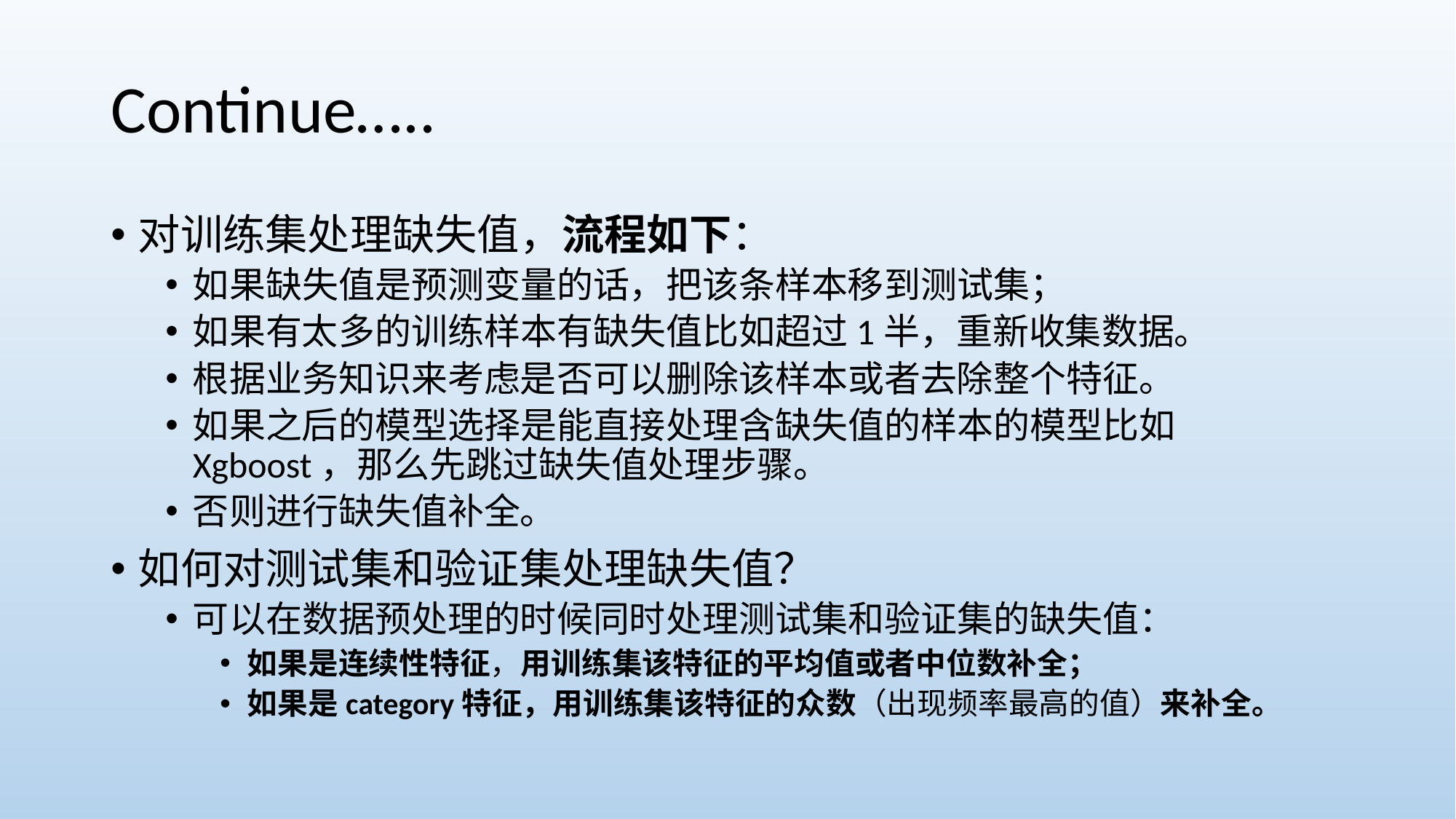

# Continue…..
对训练集处理缺失值，流程如下：
如果缺失值是预测变量的话，把该条样本移到测试集；
如果有太多的训练样本有缺失值比如超过1半，重新收集数据。
根据业务知识来考虑是否可以删除该样本或者去除整个特征。
如果之后的模型选择是能直接处理含缺失值的样本的模型比如Xgboost，那么先跳过缺失值处理步骤。
否则进行缺失值补全。
如何对测试集和验证集处理缺失值？
可以在数据预处理的时候同时处理测试集和验证集的缺失值：
如果是连续性特征，用训练集该特征的平均值或者中位数补全；
如果是category特征，用训练集该特征的众数（出现频率最高的值）来补全。